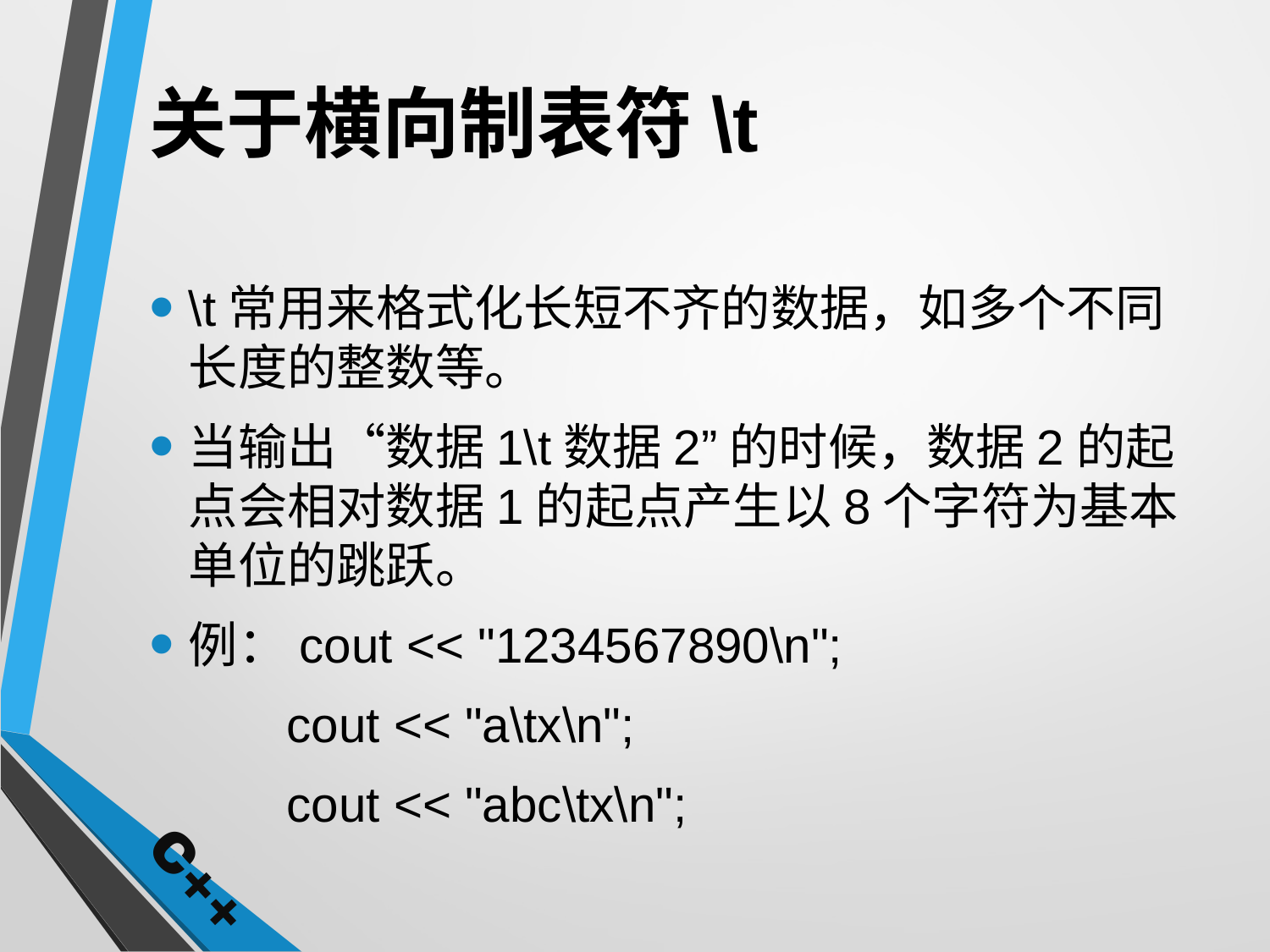

# 关于横向制表符\t
\t常用来格式化长短不齐的数据，如多个不同长度的整数等。
当输出“数据1\t数据2”的时候，数据2的起点会相对数据1的起点产生以8个字符为基本单位的跳跃。
例：cout << "1234567890\n";
          cout << "a\tx\n";
          cout << "abc\tx\n";